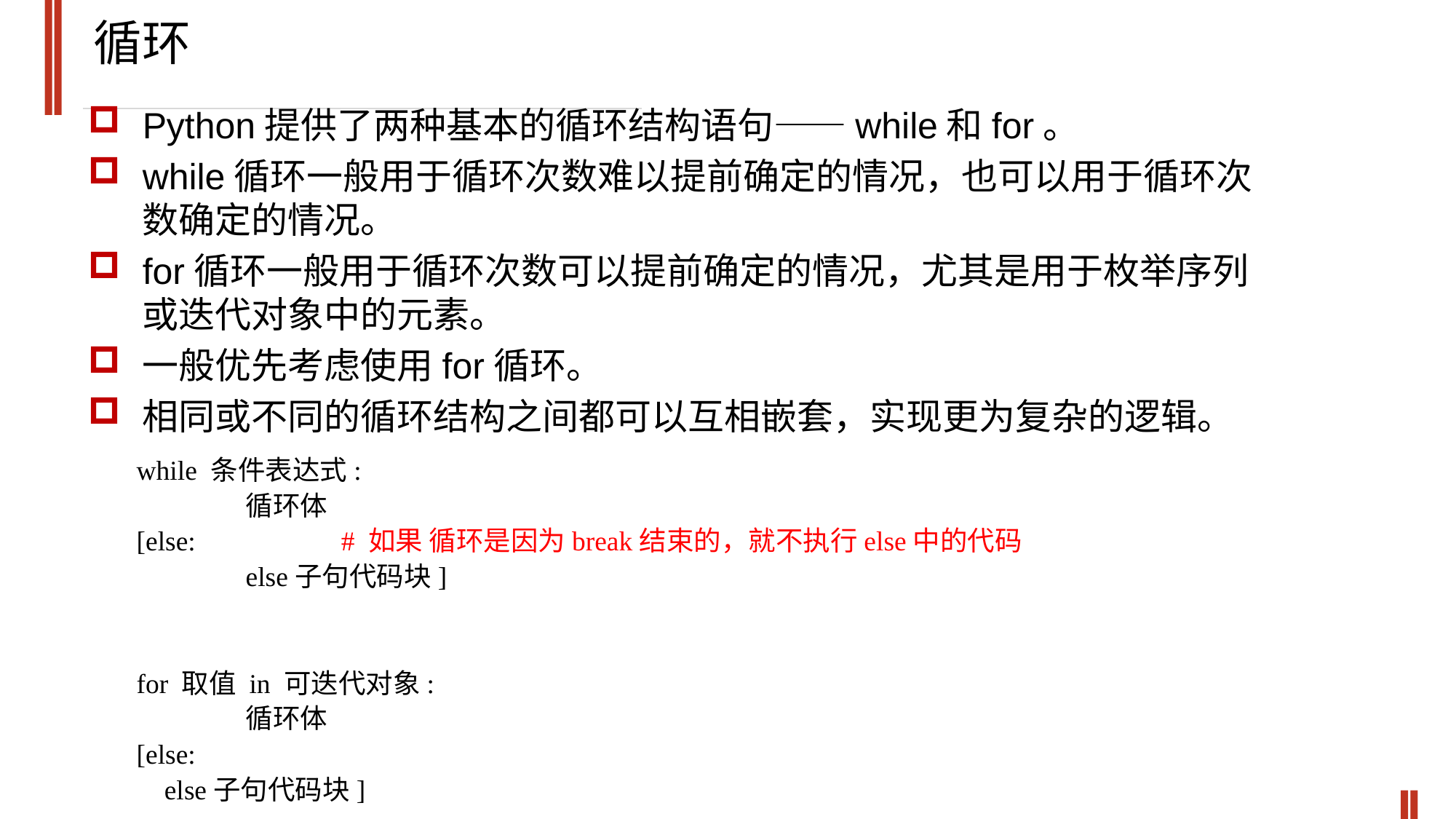

循环

Python提供了两种基本的循环结构语句——while和for。
while循环一般用于循环次数难以提前确定的情况，也可以用于循环次数确定的情况。
for循环一般用于循环次数可以提前确定的情况，尤其是用于枚举序列或迭代对象中的元素。
一般优先考虑使用for循环。
相同或不同的循环结构之间都可以互相嵌套，实现更为复杂的逻辑。

while 条件表达式:
	循环体
[else:                     # 如果 循环是因为break结束的，就不执行else中的代码
	else子句代码块]

for 取值 in 可迭代对象:
	循环体
[else:
    else子句代码块]